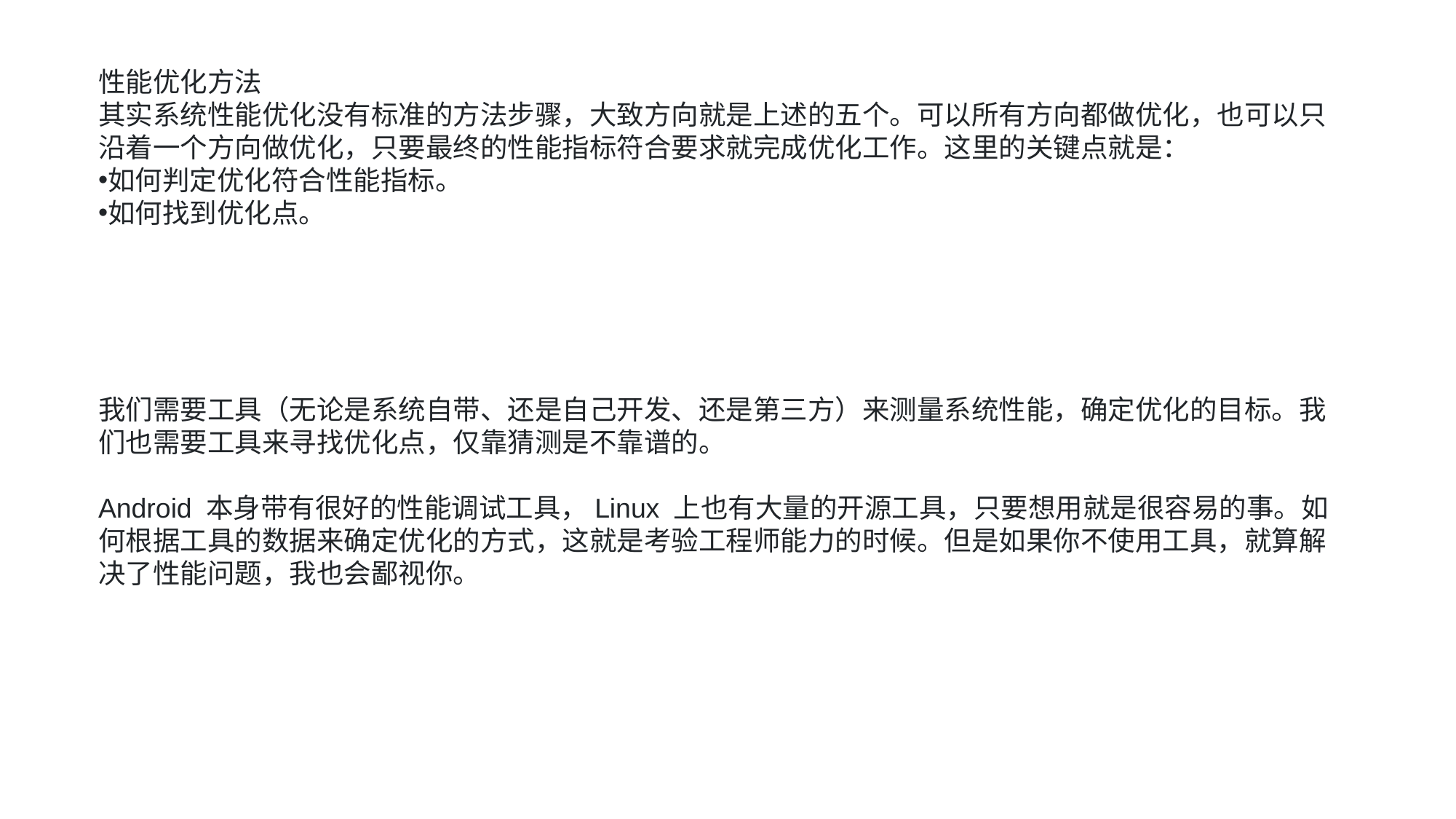

性能优化方法
其实系统性能优化没有标准的方法步骤，大致方向就是上述的五个。可以所有方向都做优化，也可以只沿着一个方向做优化，只要最终的性能指标符合要求就完成优化工作。这里的关键点就是：
如何判定优化符合性能指标。
如何找到优化点。

我们需要工具（无论是系统自带、还是自己开发、还是第三方）来测量系统性能，确定优化的目标。我们也需要工具来寻找优化点，仅靠猜测是不靠谱的。

Android 本身带有很好的性能调试工具，Linux 上也有大量的开源工具，只要想用就是很容易的事。如何根据工具的数据来确定优化的方式，这就是考验工程师能力的时候。但是如果你不使用工具，就算解决了性能问题，我也会鄙视你。